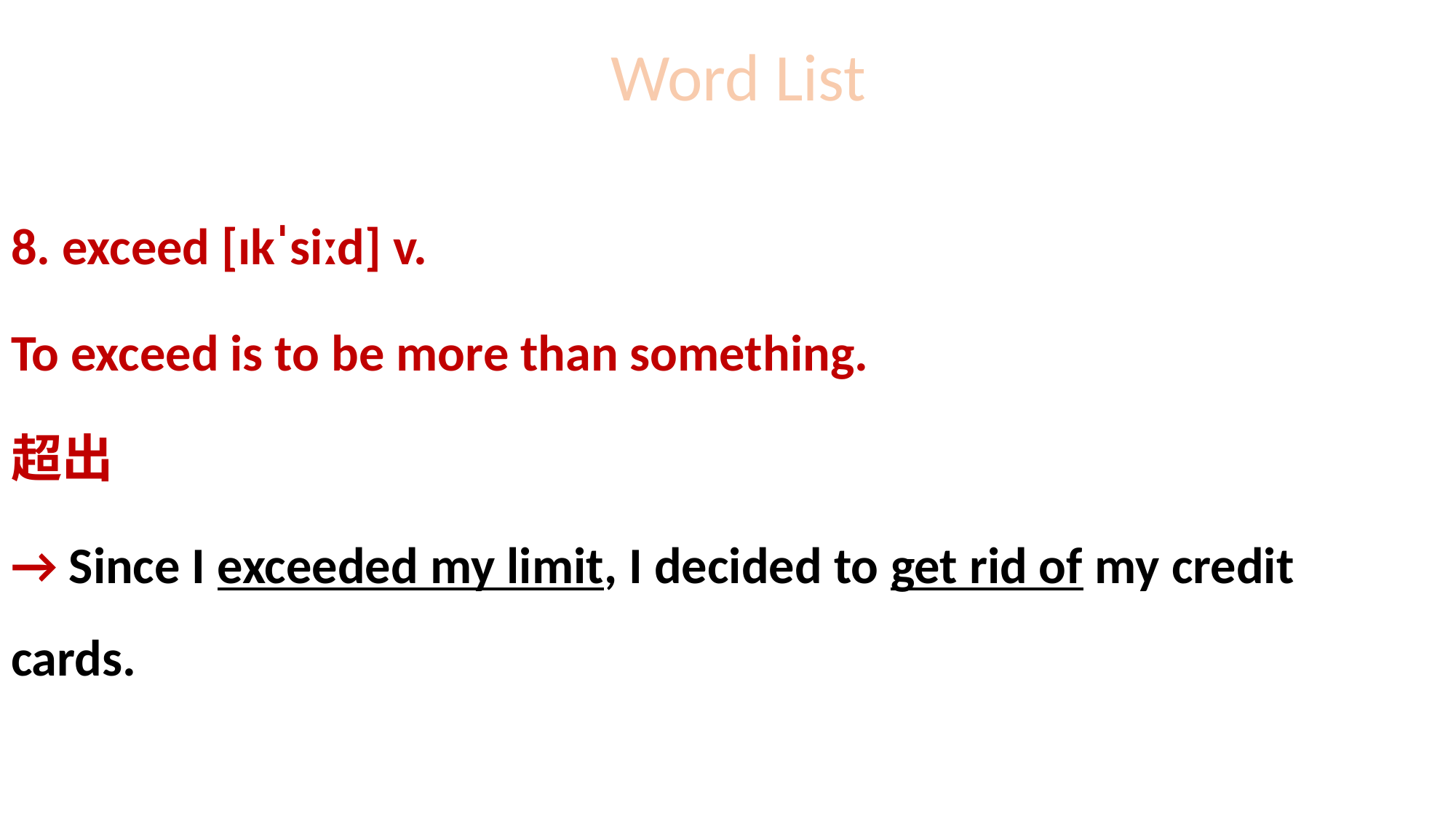

# Word List
8. exceed [ɪkˈsiːd] v.
To exceed is to be more than something.
超出
→ Since I exceeded my limit, I decided to get rid of my credit cards.